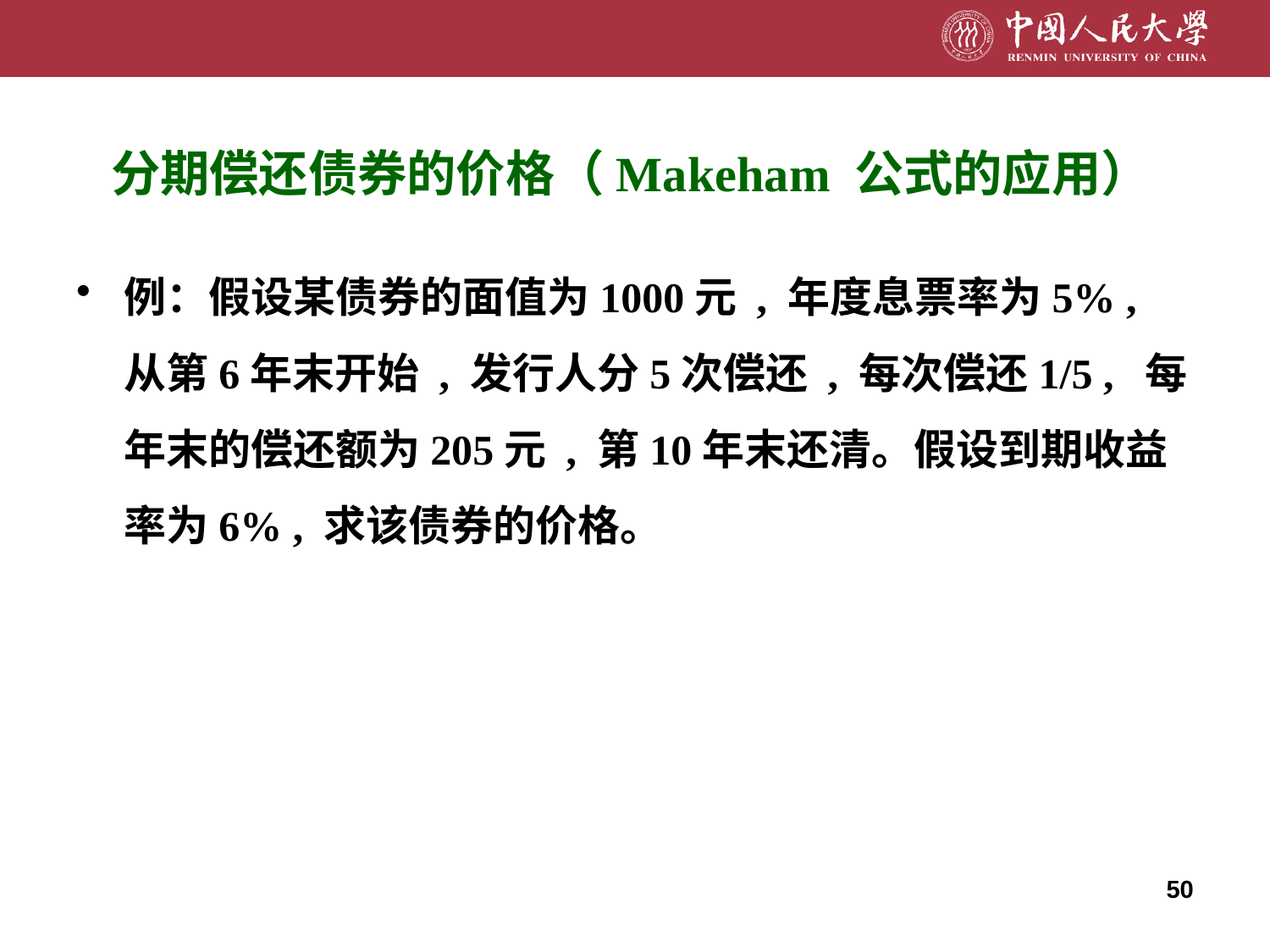

# 分期偿还债券的价格（Makeham 公式的应用）
例：假设某债券的面值为1000元 , 年度息票率为5% , 从第6年末开始 , 发行人分5次偿还 , 每次偿还1/5 ,  每年末的偿还额为205元 , 第10年末还清。假设到期收益率为6% , 求该债券的价格。
50